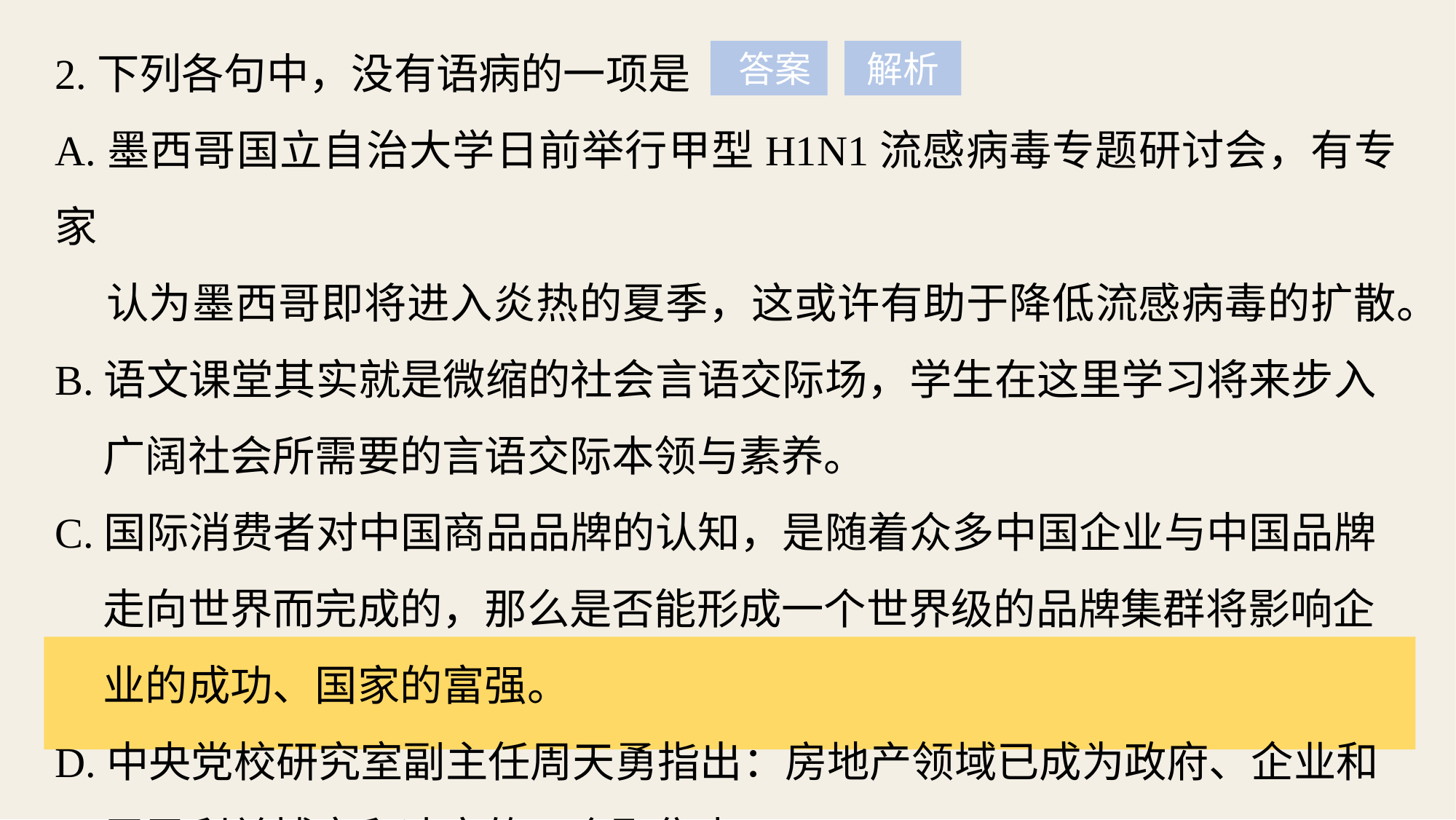

2.下列各句中，没有语病的一项是
A.墨西哥国立自治大学日前举行甲型H1N1流感病毒专题研讨会，有专家
    认为墨西哥即将进入炎热的夏季，这或许有助于降低流感病毒的扩散。
B.语文课堂其实就是微缩的社会言语交际场，学生在这里学习将来步入
    广阔社会所需要的言语交际本领与素养。
C.国际消费者对中国商品品牌的认知，是随着众多中国企业与中国品牌
    走向世界而完成的，那么是否能形成一个世界级的品牌集群将影响企
    业的成功、国家的富强。
D.中央党校研究室副主任周天勇指出：房地产领域已成为政府、企业和
    居民利益博弈和冲突的一个聚焦点。
 答案
解析